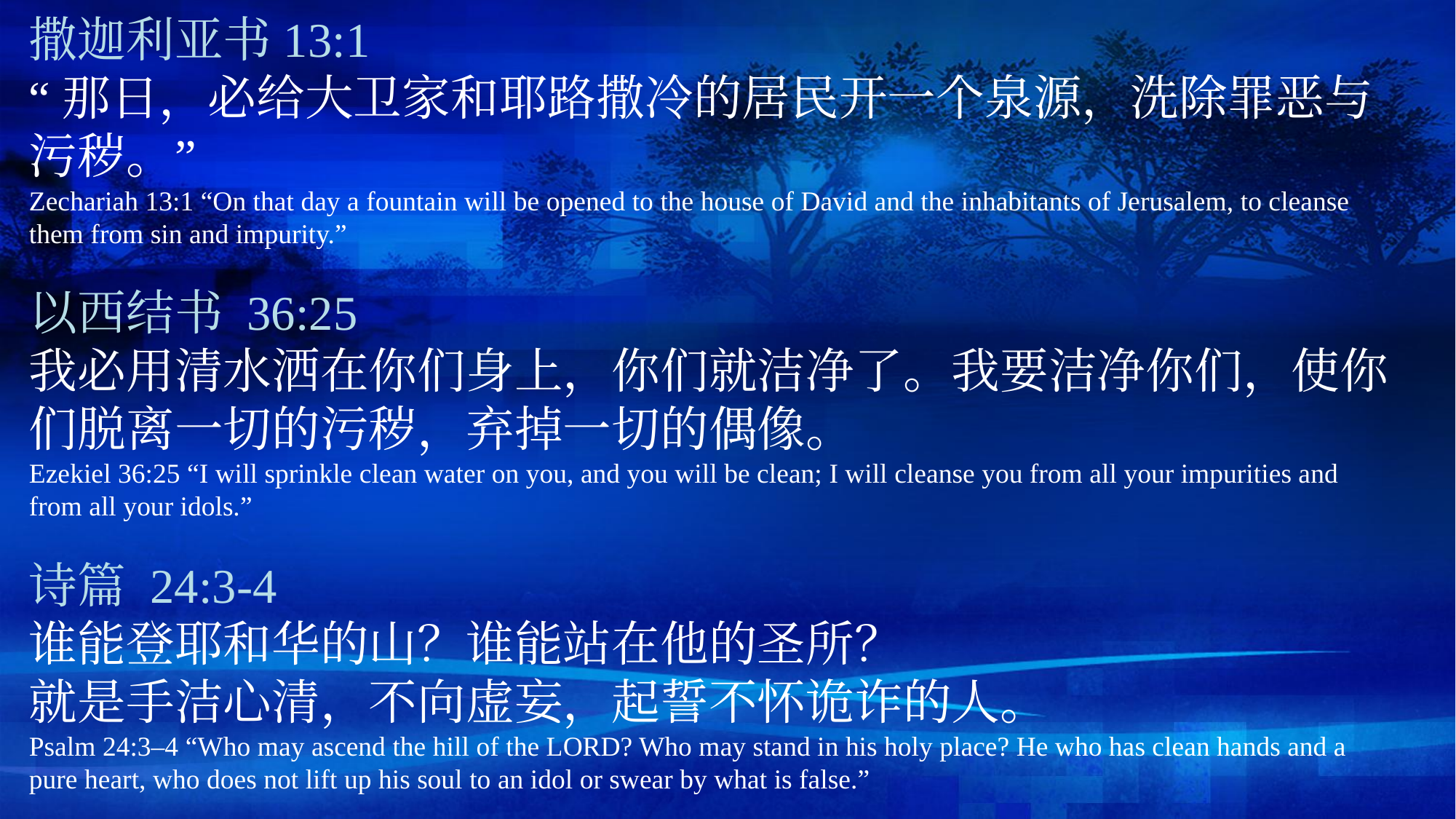

撒迦利亚书13:1
“那日，必给大卫家和耶路撒冷的居民开一个泉源，洗除罪恶与污秽。”
Zechariah 13:1 “On that day a fountain will be opened to the house of David and the inhabitants of Jerusalem, to cleanse them from sin and impurity.”

以西结书 36:25
我必用清水洒在你们身上，你们就洁净了。我要洁净你们，使你们脱离一切的污秽，弃掉一切的偶像。
Ezekiel 36:25 “I will sprinkle clean water on you, and you will be clean; I will cleanse you from all your impurities and from all your idols.”

诗篇 24:3-4
谁能登耶和华的山？谁能站在他的圣所？
就是手洁心清，不向虚妄，起誓不怀诡诈的人。
Psalm 24:3–4 “Who may ascend the hill of the LORD? Who may stand in his holy place? He who has clean hands and a pure heart, who does not lift up his soul to an idol or swear by what is false.”